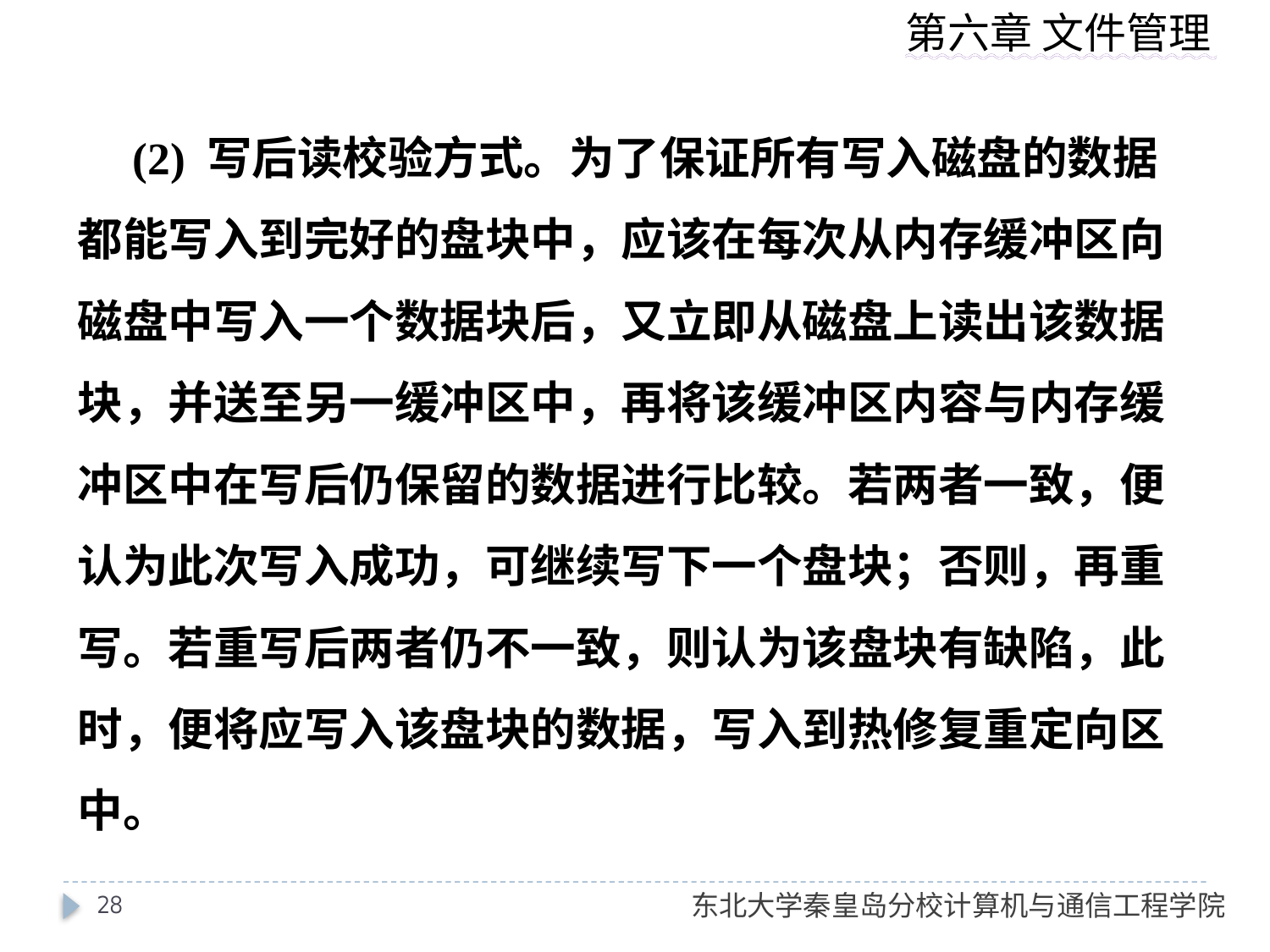

(2) 写后读校验方式。为了保证所有写入磁盘的数据都能写入到完好的盘块中，应该在每次从内存缓冲区向磁盘中写入一个数据块后，又立即从磁盘上读出该数据块，并送至另一缓冲区中，再将该缓冲区内容与内存缓冲区中在写后仍保留的数据进行比较。若两者一致，便认为此次写入成功，可继续写下一个盘块；否则，再重写。若重写后两者仍不一致，则认为该盘块有缺陷，此时，便将应写入该盘块的数据，写入到热修复重定向区中。
28